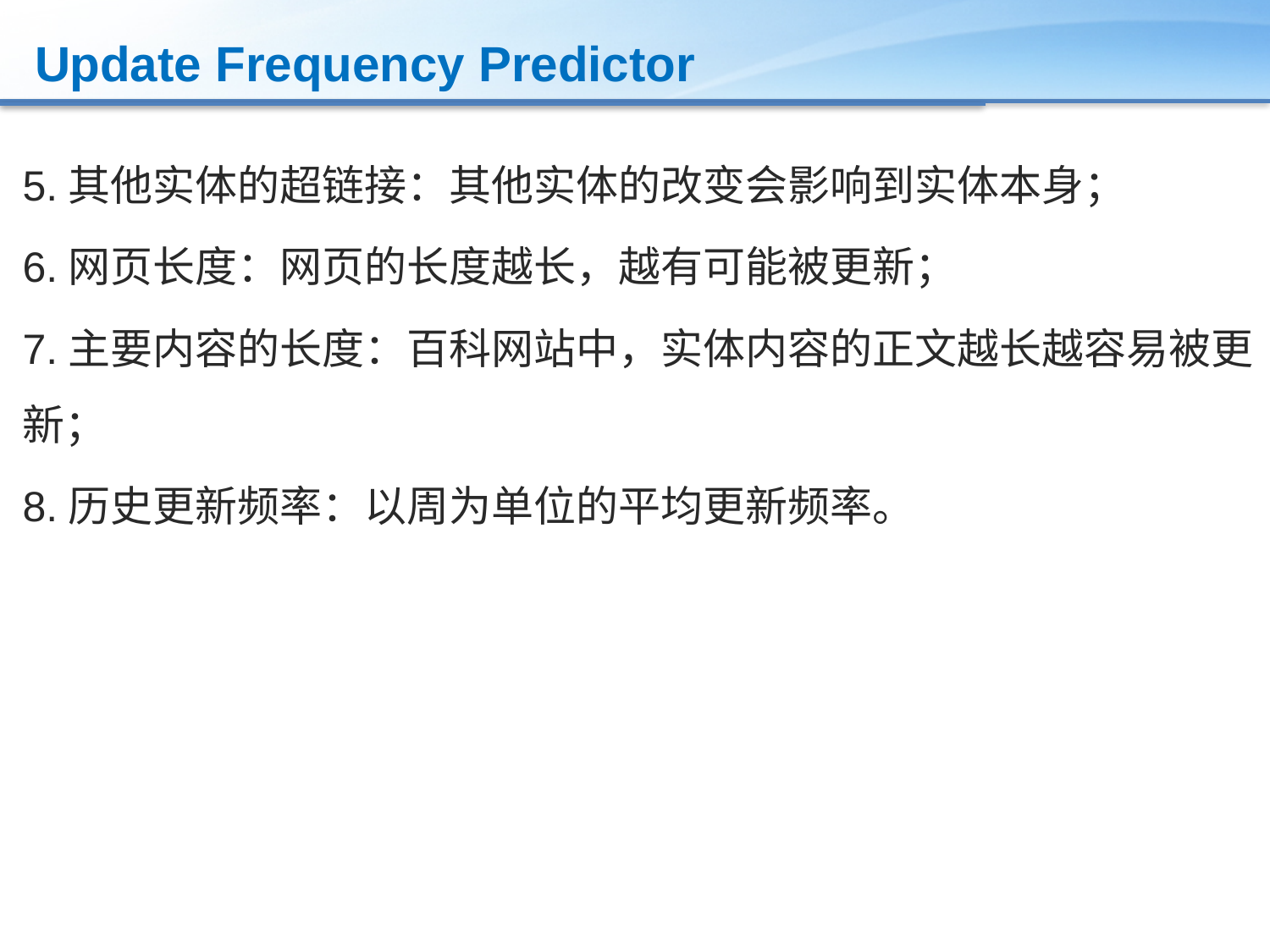

Update Frequency Predictor
5.其他实体的超链接：其他实体的改变会影响到实体本身；
6.网页长度：网页的长度越长，越有可能被更新；
7.主要内容的长度：百科网站中，实体内容的正文越长越容易被更新；
8.历史更新频率：以周为单位的平均更新频率。